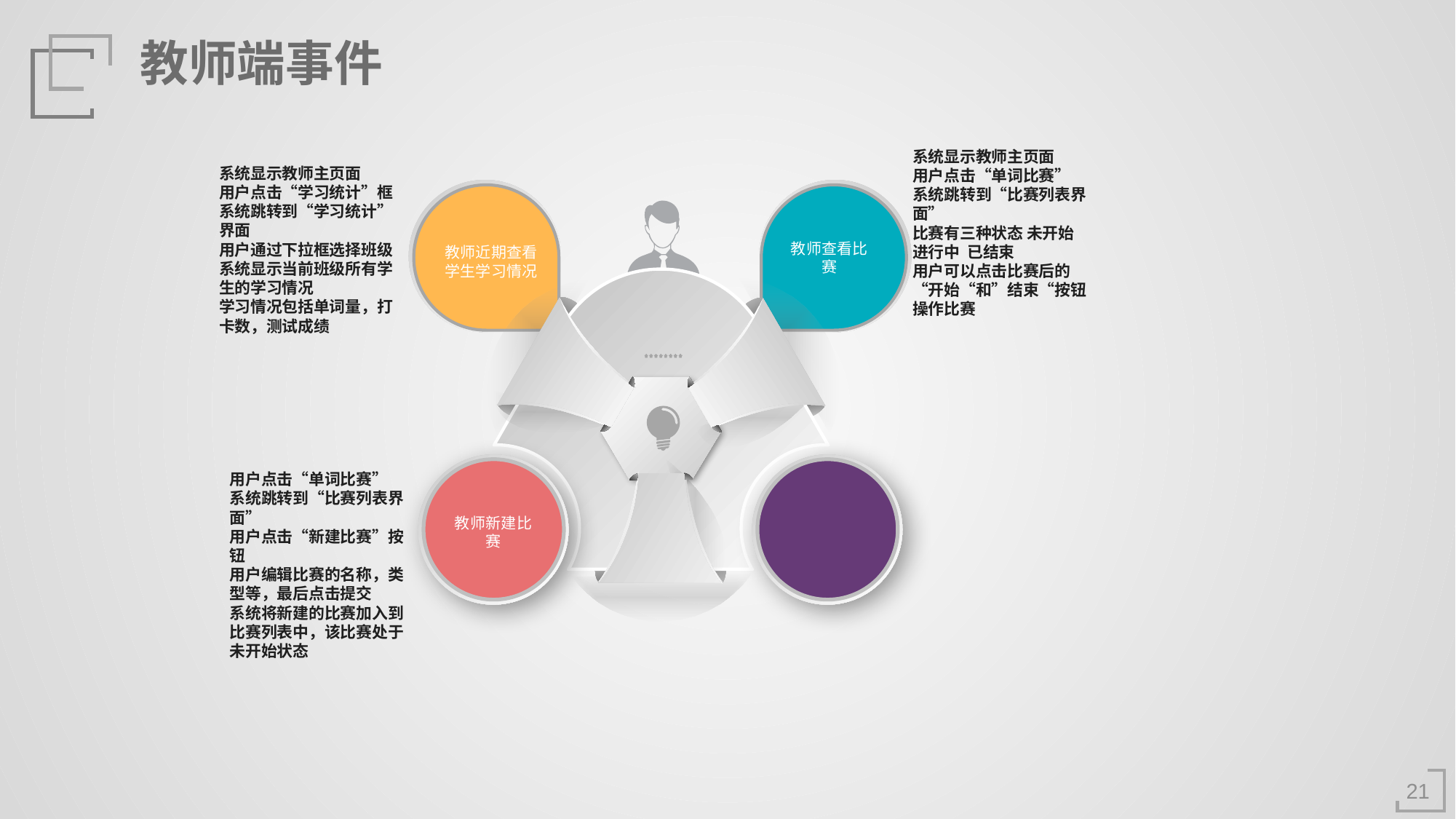

教师端事件
系统显示教师主页面
用户点击“单词比赛”
系统跳转到“比赛列表界面”
比赛有三种状态 未开始  进行中  已结束
用户可以点击比赛后的“开始“和”结束“按钮操作比赛
系统显示教师主页面
用户点击“学习统计”框
系统跳转到“学习统计”界面
用户通过下拉框选择班级
系统显示当前班级所有学生的学习情况
学习情况包括单词量，打卡数，测试成绩

教师近期查看学生学习情况

教师查看比赛

教师新建比赛

用户点击“单词比赛”
系统跳转到“比赛列表界面”
用户点击“新建比赛”按钮
用户编辑比赛的名称，类型等，最后点击提交
系统将新建的比赛加入到比赛列表中，该比赛处于未开始状态